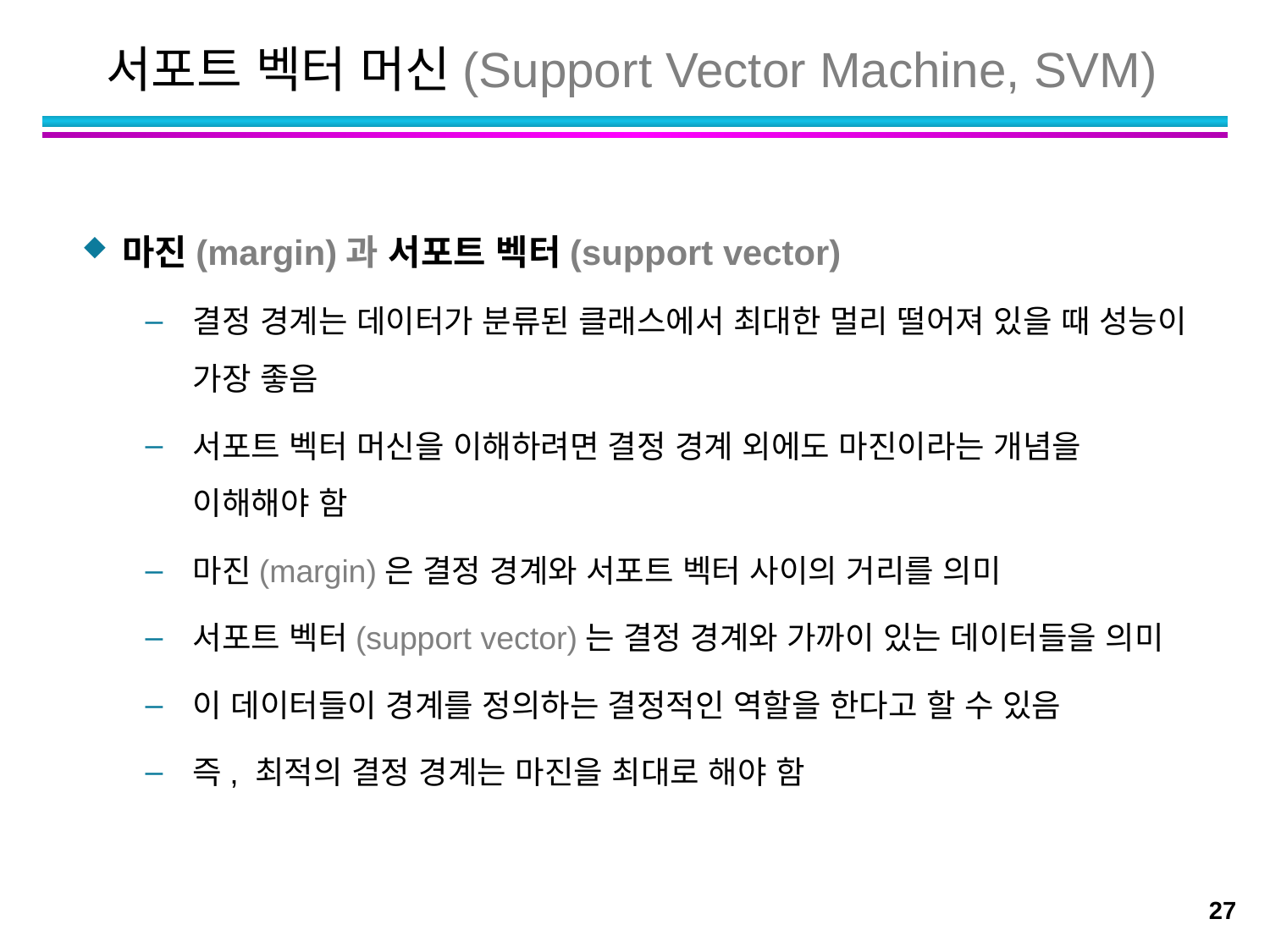

서포트 벡터 머신(Support Vector Machine, SVM)
마진(margin)과 서포트 벡터(support vector)
결정 경계는 데이터가 분류된 클래스에서 최대한 멀리 떨어져 있을 때 성능이 가장 좋음
서포트 벡터 머신을 이해하려면 결정 경계 외에도 마진이라는 개념을 이해해야 함
마진(margin)은 결정 경계와 서포트 벡터 사이의 거리를 의미
서포트 벡터(support vector)는 결정 경계와 가까이 있는 데이터들을 의미
이 데이터들이 경계를 정의하는 결정적인 역할을 한다고 할 수 있음
즉, 최적의 결정 경계는 마진을 최대로 해야 함